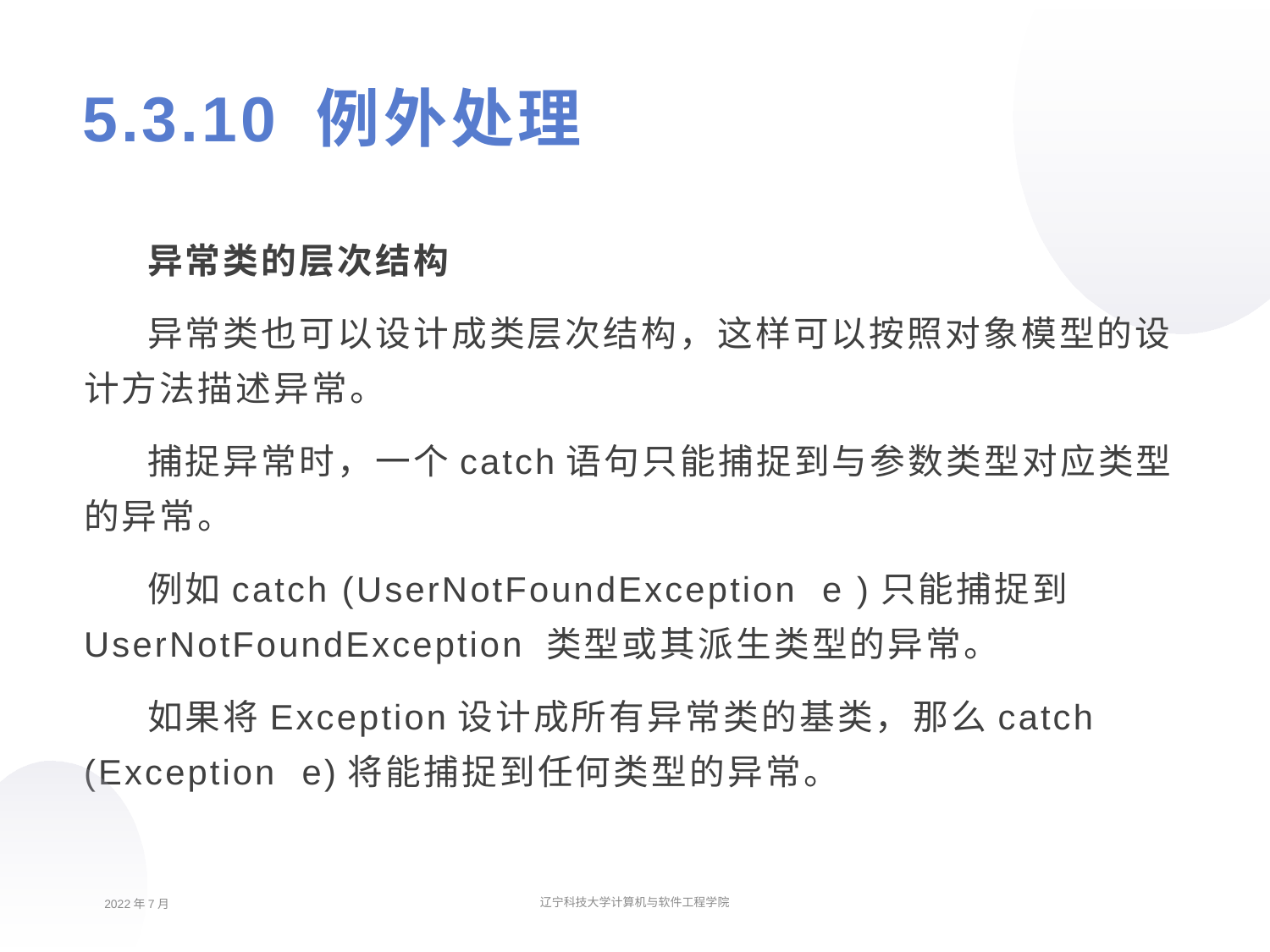

# 5.3.10 例外处理
异常类的层次结构
异常类也可以设计成类层次结构，这样可以按照对象模型的设计方法描述异常。
捕捉异常时，一个catch语句只能捕捉到与参数类型对应类型的异常。
例如catch (UserNotFoundException  e )只能捕捉到 UserNotFoundException 类型或其派生类型的异常。
如果将Exception设计成所有异常类的基类，那么catch (Exception  e)将能捕捉到任何类型的异常。

2022年7月
辽宁科技大学计算机与软件工程学院
130